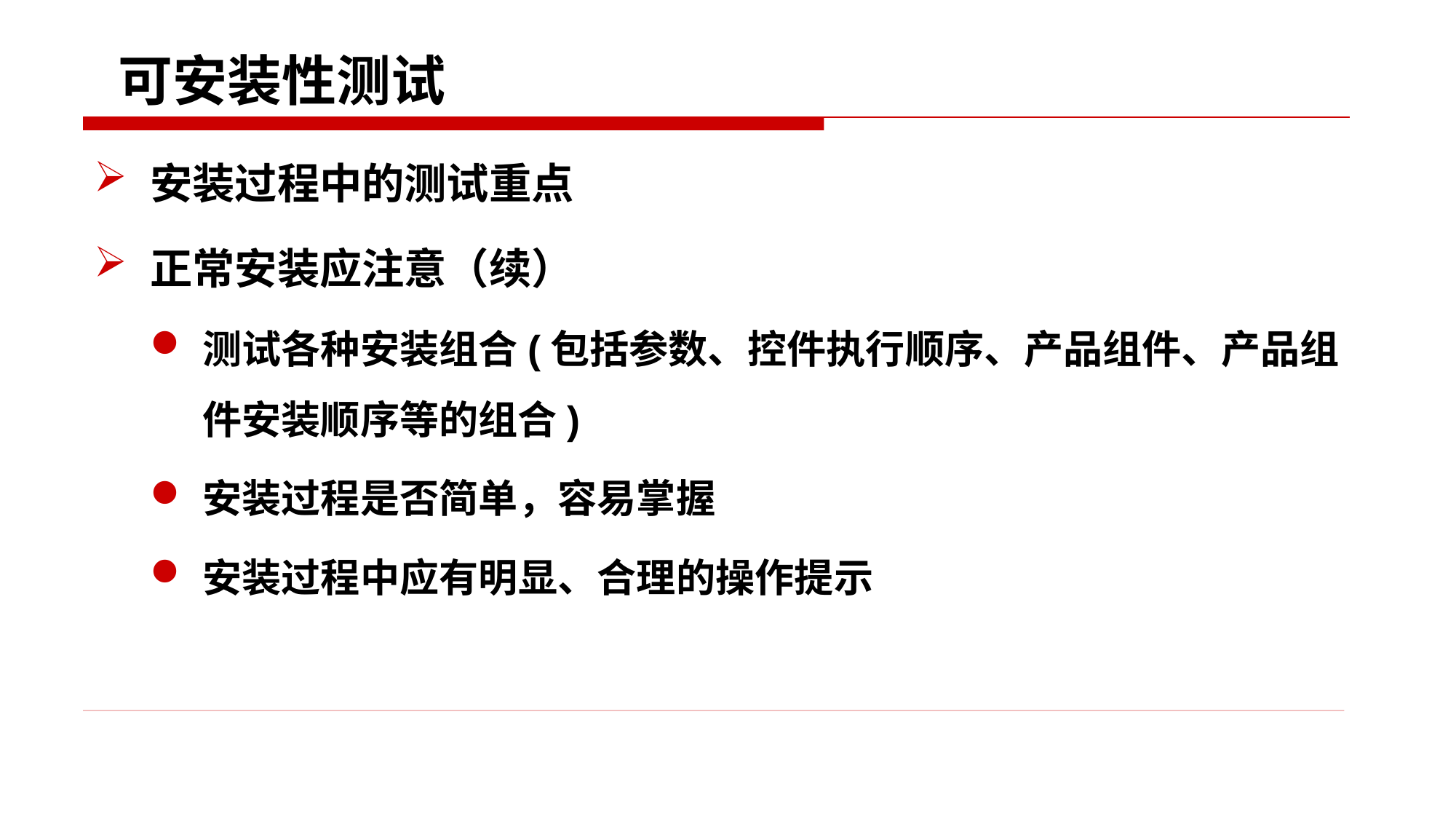

# 可安装性测试
安装过程中的测试重点
正常安装应注意（续）
测试各种安装组合(包括参数、控件执行顺序、产品组件、产品组件安装顺序等的组合)
安装过程是否简单，容易掌握
安装过程中应有明显、合理的操作提示